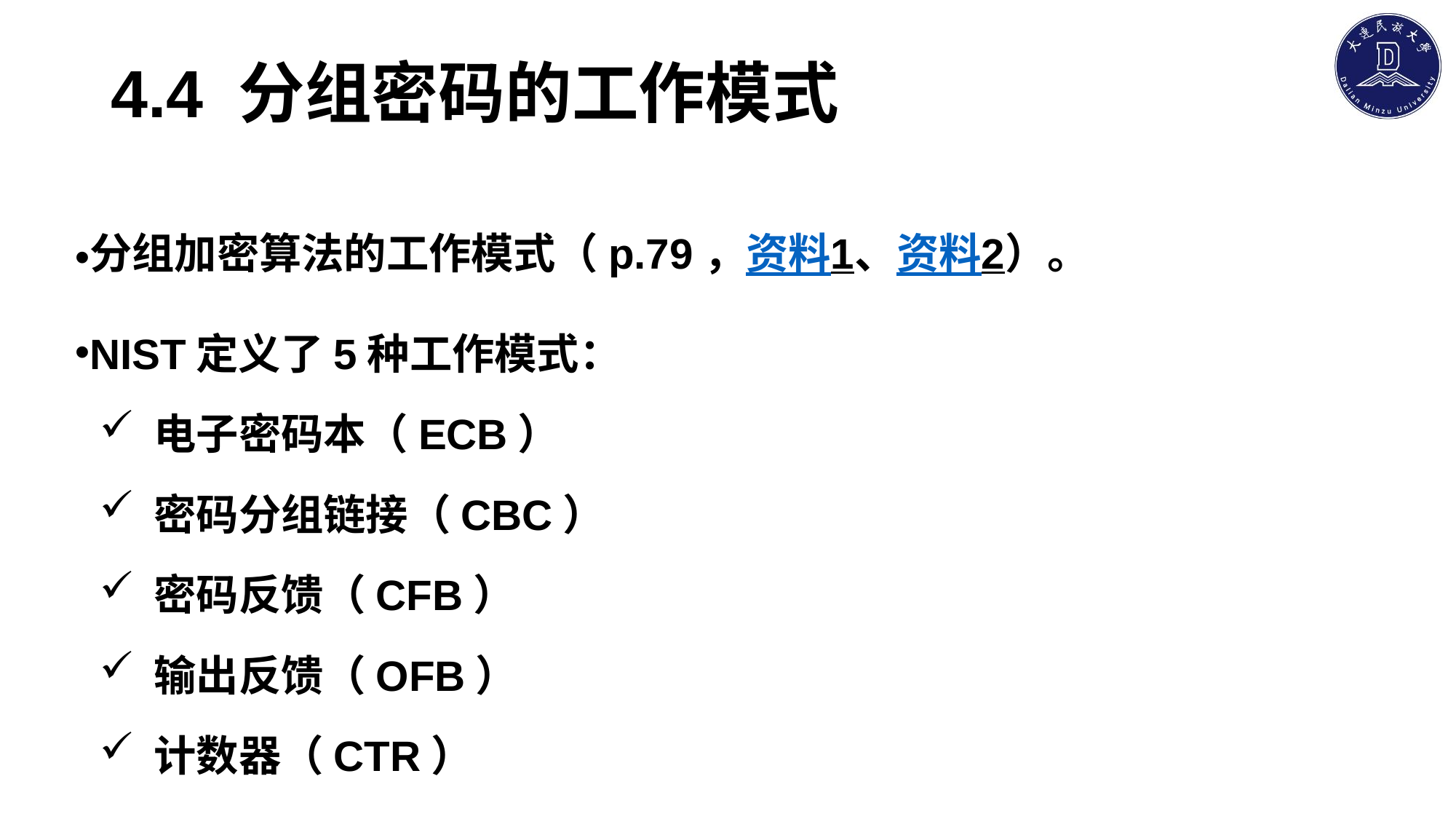

# 4.4 分组密码的工作模式
分组加密算法的工作模式（p.79，资料1、资料2）。
NIST定义了5种工作模式：
电子密码本（ECB）
密码分组链接（CBC）
密码反馈（CFB）
输出反馈（OFB）
计数器（CTR）